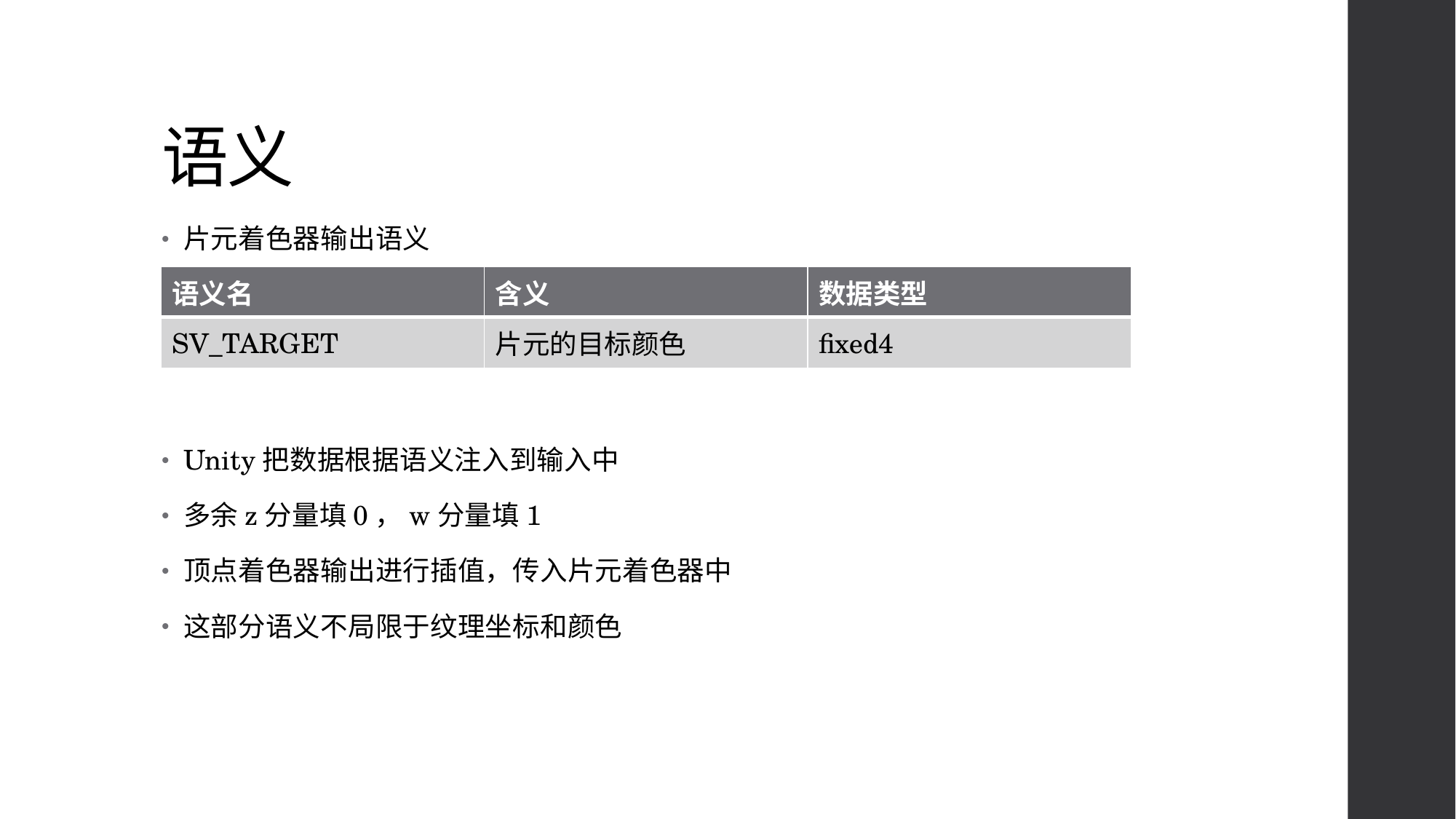

# 语义
片元着色器输出语义

Unity把数据根据语义注入到输入中
多余z分量填0，w分量填1
顶点着色器输出进行插值，传入片元着色器中
这部分语义不局限于纹理坐标和颜色
| 语义名 | 含义 | 数据类型 |
| --- | --- | --- |
| SV\_TARGET | 片元的目标颜色 | fixed4 |